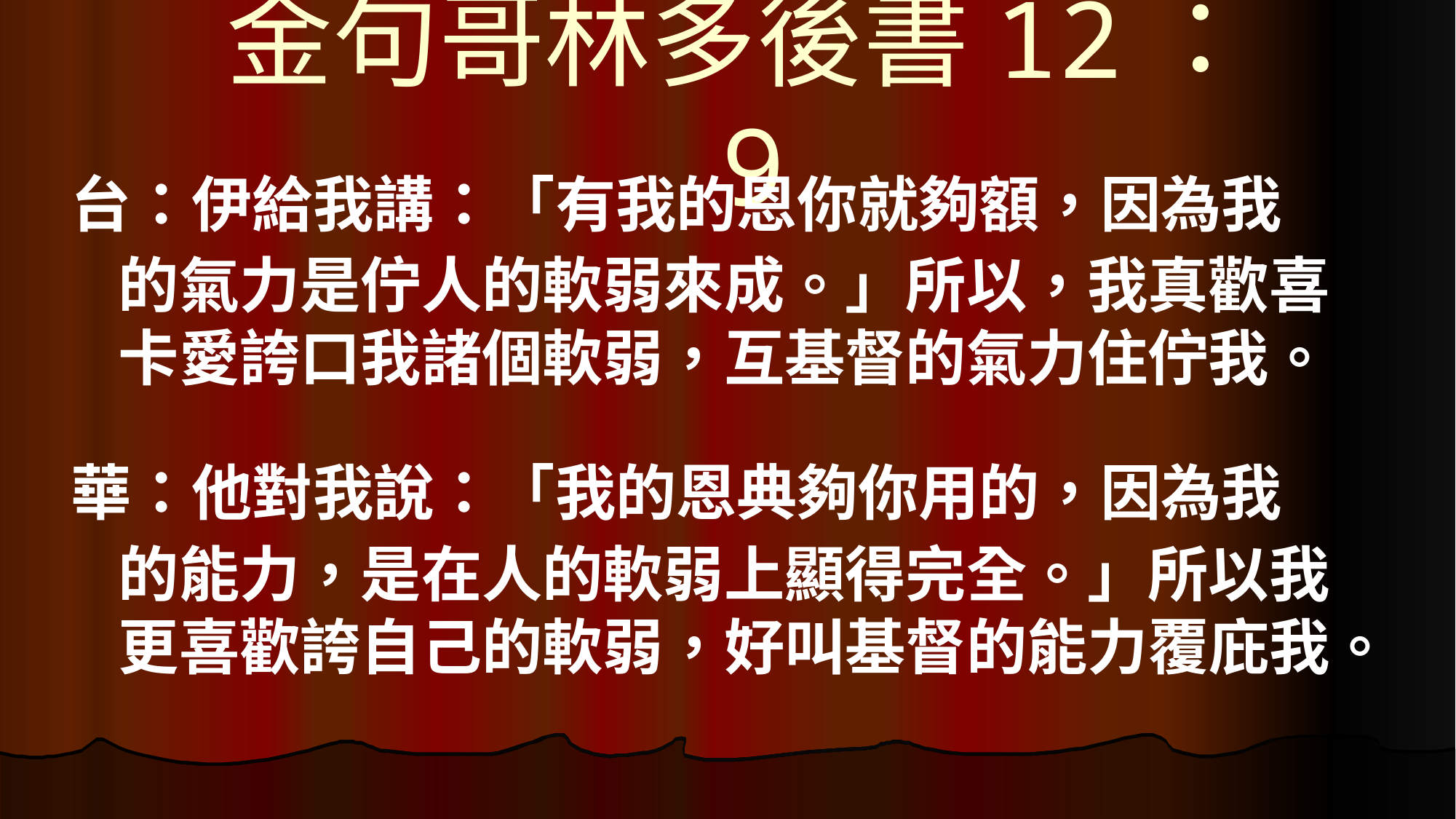

# 金句哥林多後書12：9

台：伊給我講：「有我的恩你就夠額，因為我
的氣力是佇人的軟弱來成。」所以，我真歡喜卡愛誇口我諸個軟弱，互基督的氣力住佇我。

華：他對我說：「我的恩典夠你用的，因為我
的能力，是在人的軟弱上顯得完全。」所以我更喜歡誇自己的軟弱，好叫基督的能力覆庇我。